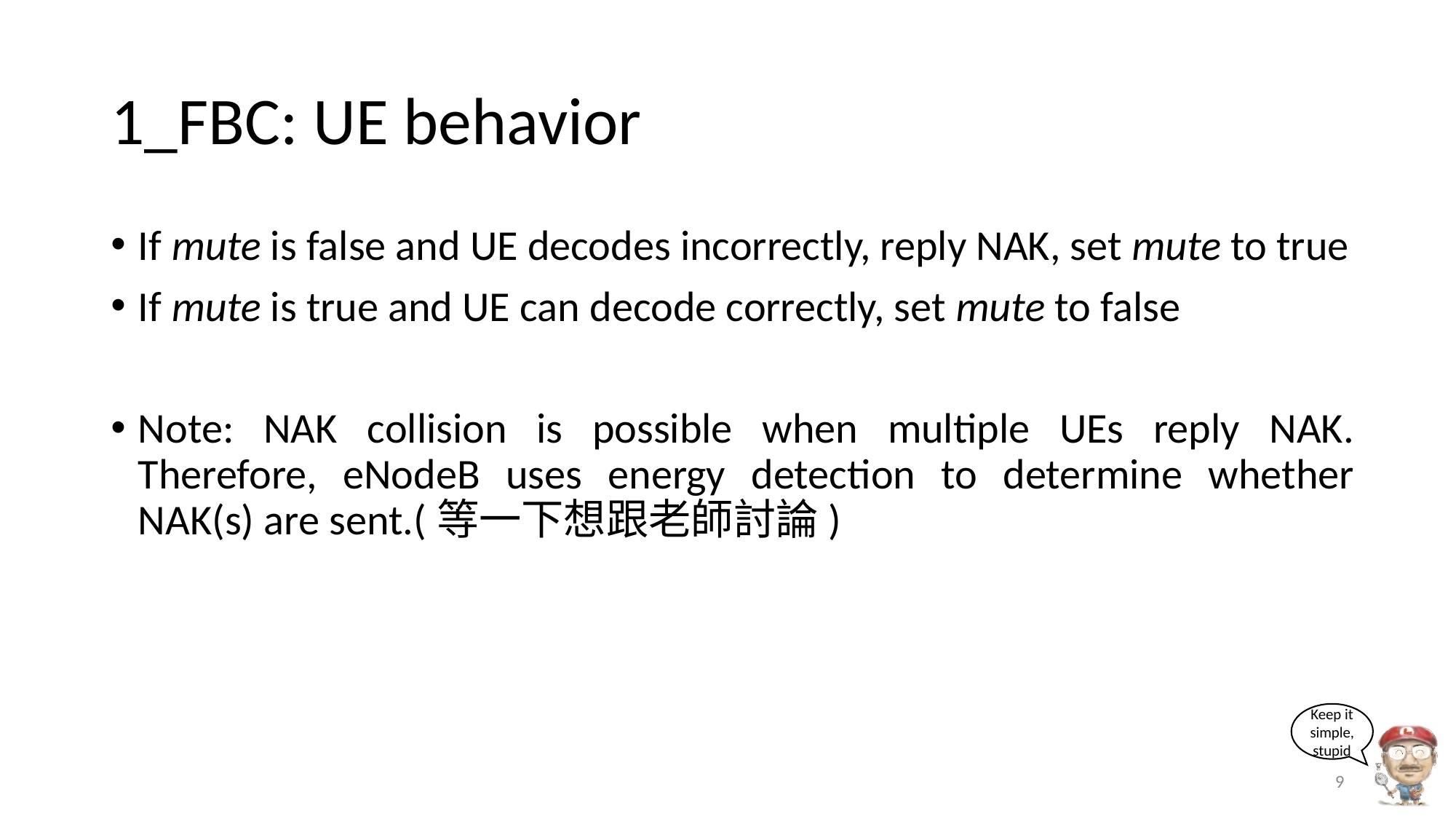

# 1_FBC: UE behavior
If mute is false and UE decodes incorrectly, reply NAK, set mute to true
If mute is true and UE can decode correctly, set mute to false

Note: NAK collision is possible when multiple UEs reply NAK. Therefore, eNodeB uses energy detection to determine whether NAK(s) are sent.(等一下想跟老師討論)
9